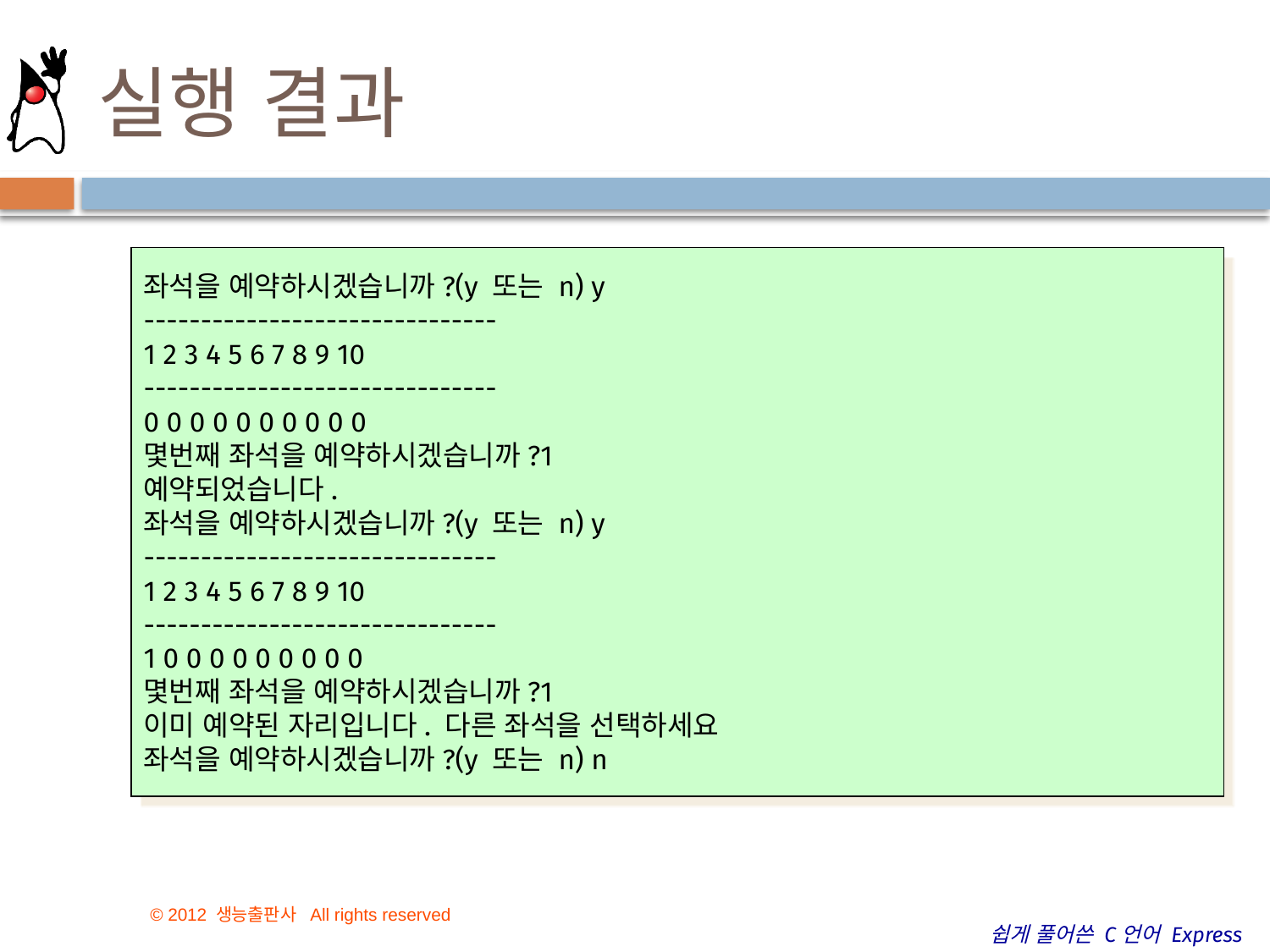

# 실행 결과
좌석을 예약하시겠습니까?(y 또는 n) y
-------------------------------
1 2 3 4 5 6 7 8 9 10
-------------------------------
0 0 0 0 0 0 0 0 0 0
몇번째 좌석을 예약하시겠습니까?1
예약되었습니다.
좌석을 예약하시겠습니까?(y 또는 n) y
-------------------------------
1 2 3 4 5 6 7 8 9 10
-------------------------------
1 0 0 0 0 0 0 0 0 0
몇번째 좌석을 예약하시겠습니까?1
이미 예약된 자리입니다. 다른 좌석을 선택하세요
좌석을 예약하시겠습니까?(y 또는 n) n